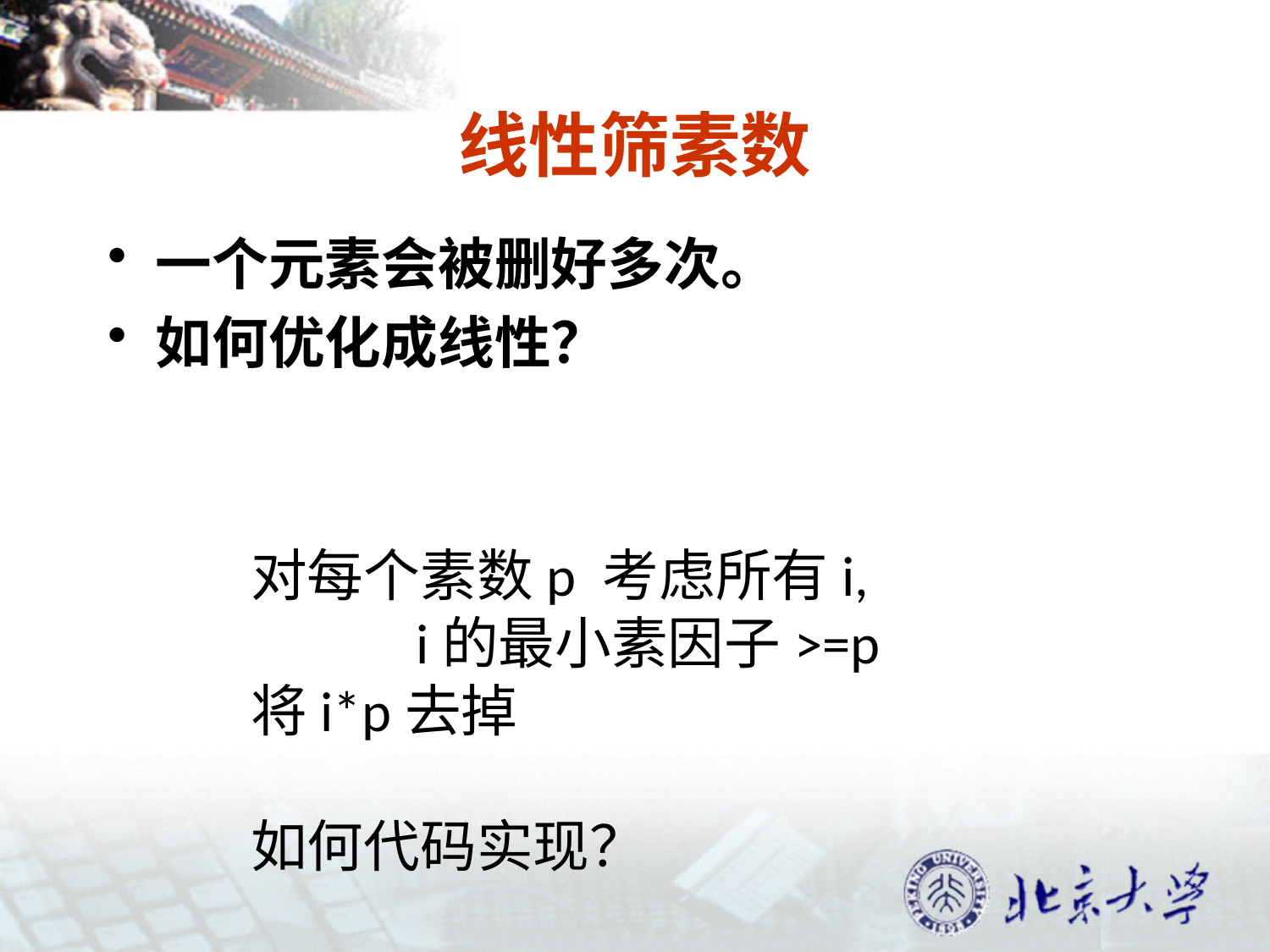

# 线性筛素数
一个元素会被删好多次。
如何优化成线性？

对每个素数p 考虑所有i,
             i的最小素因子>=p
将i*p去掉

如何代码实现？